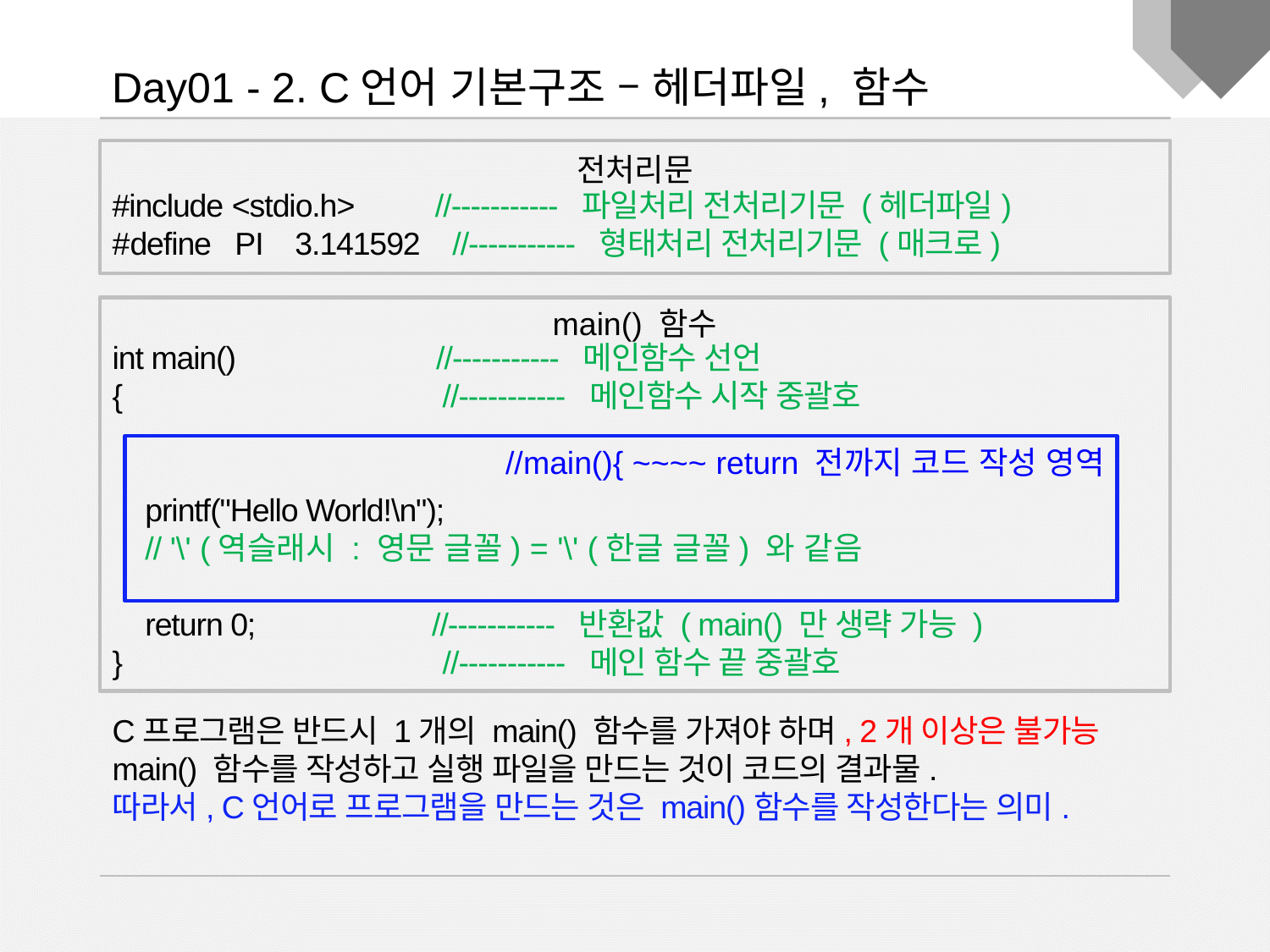

Day01 - 2. C언어 기본구조 – 헤더파일, 함수
전처리문

#include <stdio.h>          //-----------  파일처리 전처리기문 (헤더파일)
#define   PI    3.141592    //-----------  형태처리 전처리기문 (매크로)

int main()                         //-----------  메인함수 선언
{                                        //-----------  메인함수 시작 중괄호

    printf("Hello World!\n");
    // '\' (역슬래시 : 영문 글꼴) = '\' (한글 글꼴) 와 같음

    return 0;                      //-----------  반환값 ( main() 만 생략 가능 )
}                                        //-----------  메인 함수 끝 중괄호
main() 함수

//main(){ ~~~~ return 전까지 코드 작성 영역

C프로그램은 반드시 1개의 main() 함수를 가져야 하며, 2개 이상은 불가능
main() 함수를 작성하고 실행 파일을 만드는 것이 코드의 결과물.
따라서, C언어로 프로그램을 만드는 것은 main()함수를 작성한다는 의미.